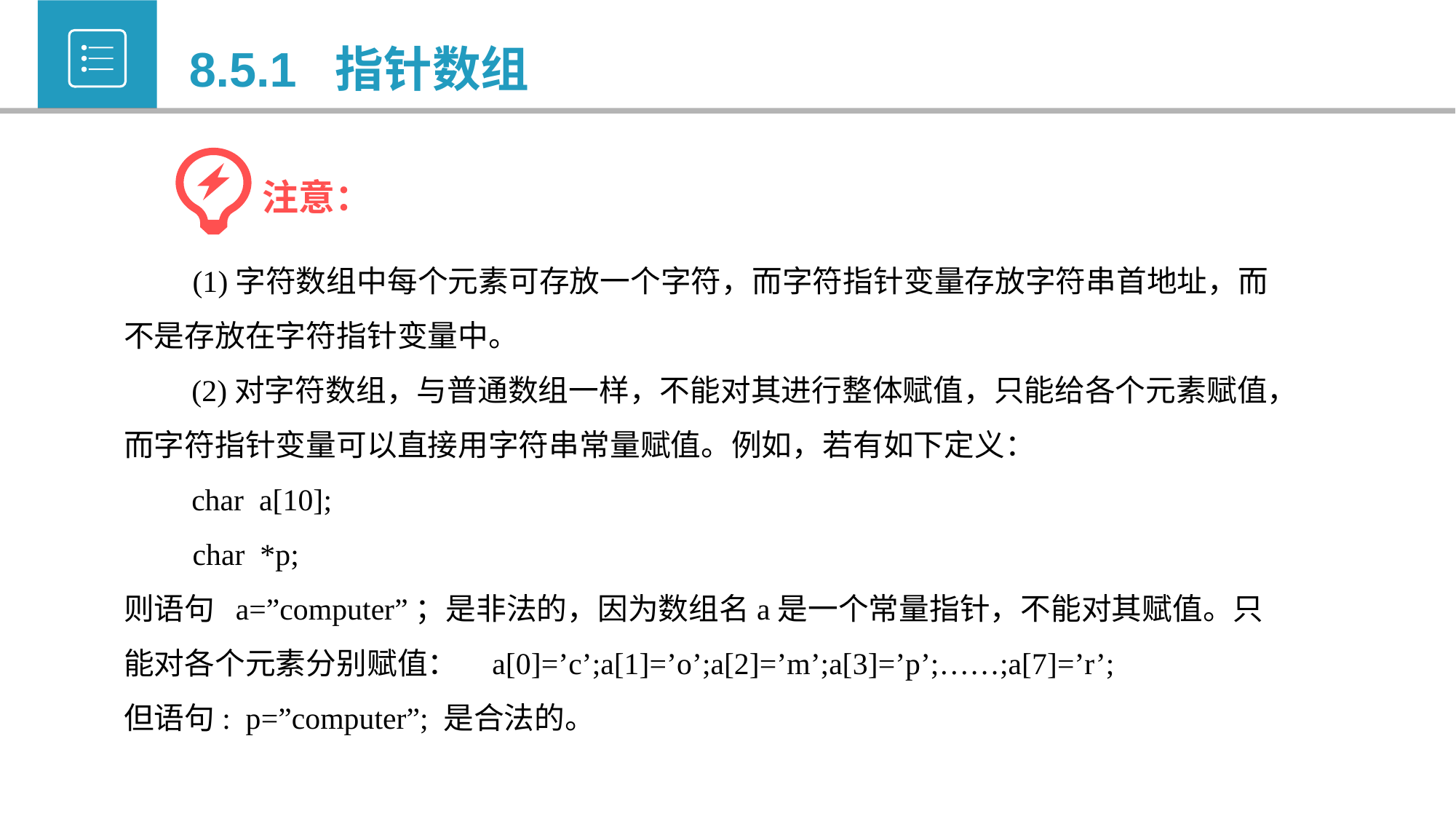

8.5.1  指针数组

     注意：
         (1)字符数组中每个元素可存放一个字符，而字符指针变量存放字符串首地址，而不是存放在字符指针变量中。
         (2)对字符数组，与普通数组一样，不能对其进行整体赋值，只能给各个元素赋值，而字符指针变量可以直接用字符串常量赋值。例如，若有如下定义：
         char  a[10];
         char  *p;
则语句  a=”computer”；是非法的，因为数组名a是一个常量指针，不能对其赋值。只能对各个元素分别赋值：    a[0]=’c’;a[1]=’o’;a[2]=’m’;a[3]=’p’;……;a[7]=’r’;
但语句:  p=”computer”; 是合法的。